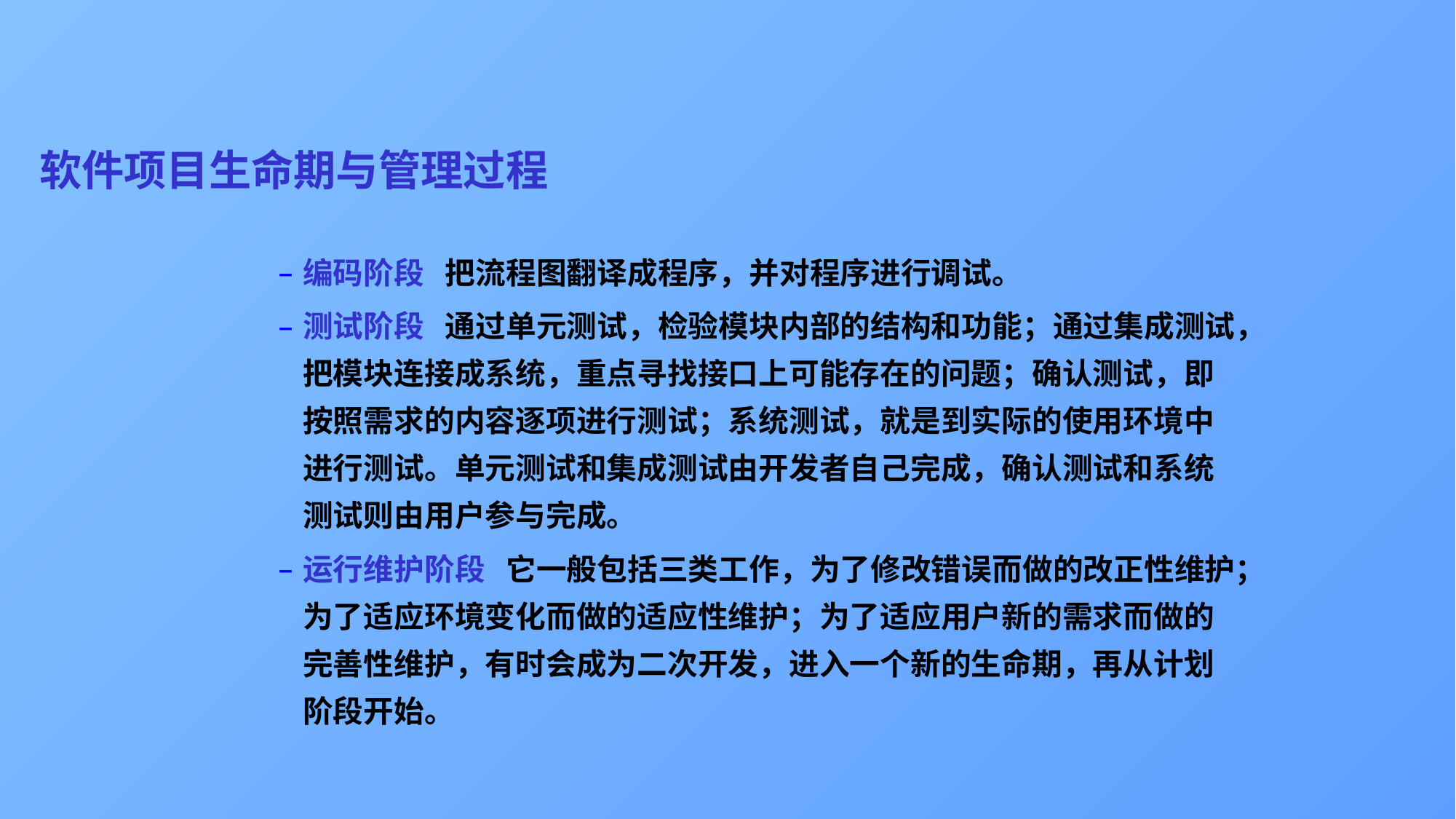

# 软件项目生命期与管理过程
编码阶段   把流程图翻译成程序，并对程序进行调试。
测试阶段   通过单元测试，检验模块内部的结构和功能；通过集成测试，把模块连接成系统，重点寻找接口上可能存在的问题；确认测试，即按照需求的内容逐项进行测试；系统测试，就是到实际的使用环境中进行测试。单元测试和集成测试由开发者自己完成，确认测试和系统测试则由用户参与完成。
运行维护阶段   它一般包括三类工作，为了修改错误而做的改正性维护；为了适应环境变化而做的适应性维护；为了适应用户新的需求而做的完善性维护，有时会成为二次开发，进入一个新的生命期，再从计划阶段开始。